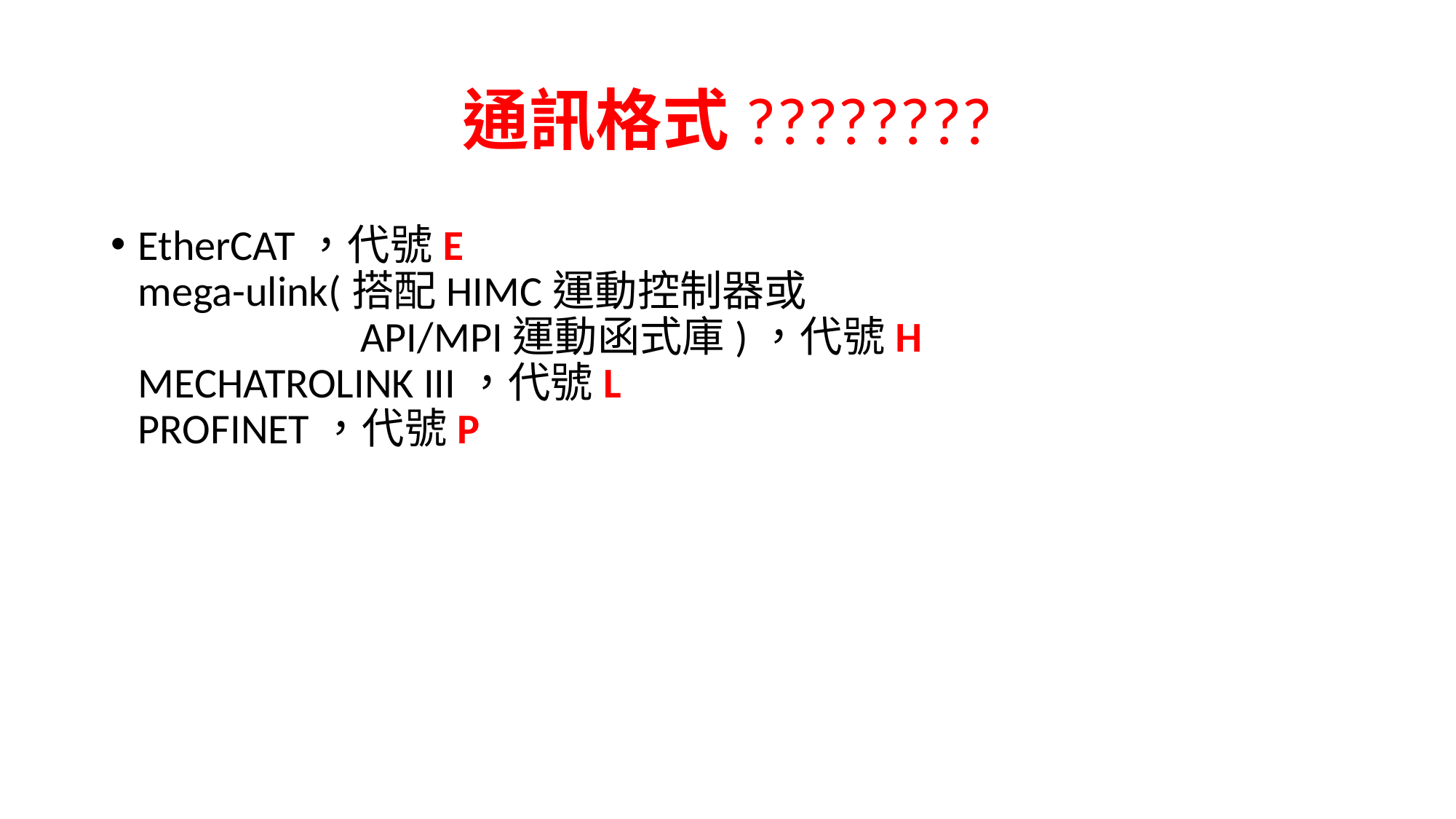

# 通訊格式????????
EtherCAT，代號E
mega-ulink(搭配HIMC運動控制器或
　　　　　API/MPI運動函式庫)，代號H
MECHATROLINK III，代號L
PROFINET，代號P